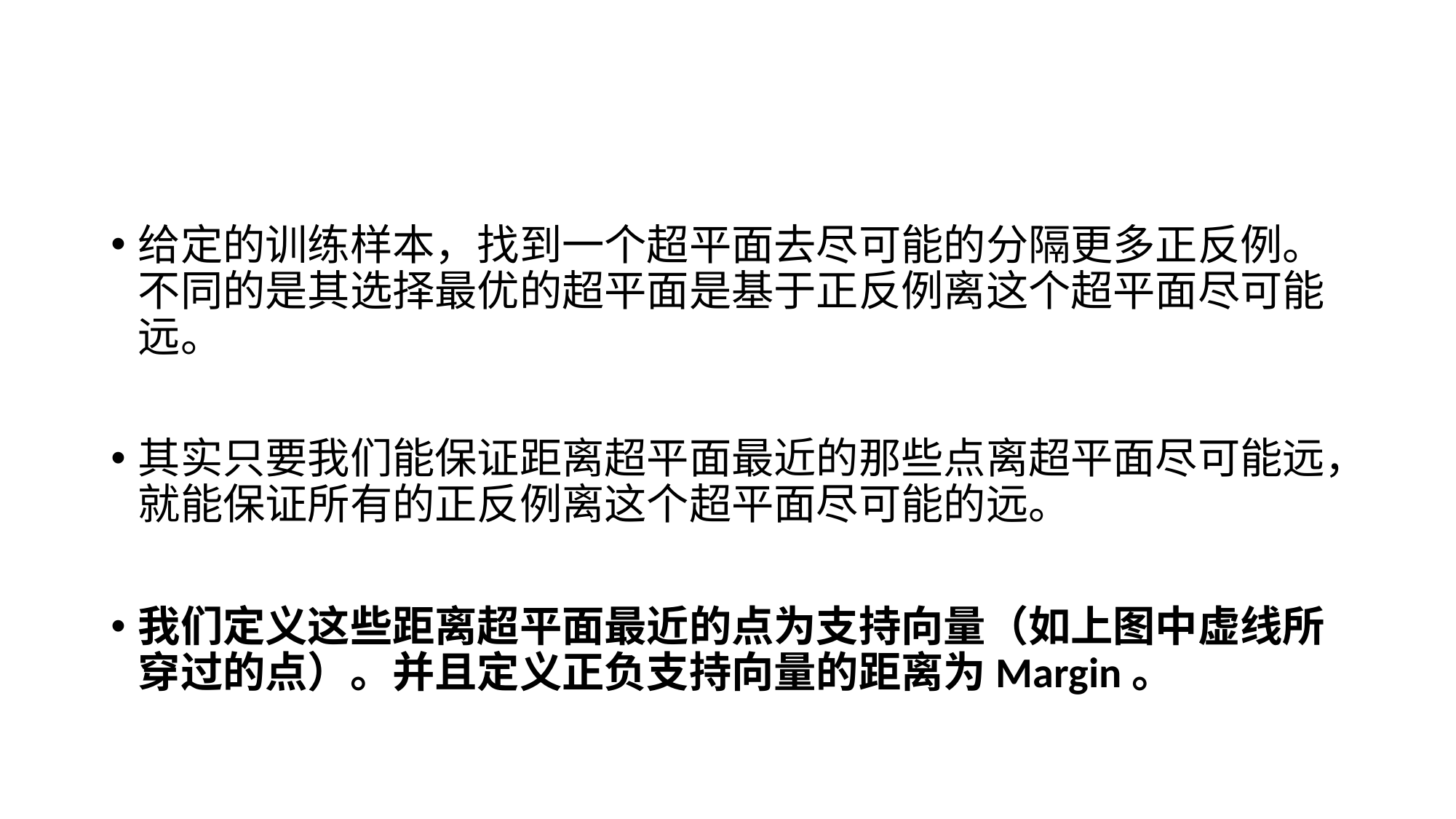

#
给定的训练样本，找到一个超平面去尽可能的分隔更多正反例。不同的是其选择最优的超平面是基于正反例离这个超平面尽可能远。

其实只要我们能保证距离超平面最近的那些点离超平面尽可能远，就能保证所有的正反例离这个超平面尽可能的远。

我们定义这些距离超平面最近的点为支持向量（如上图中虚线所穿过的点）。并且定义正负支持向量的距离为Margin。